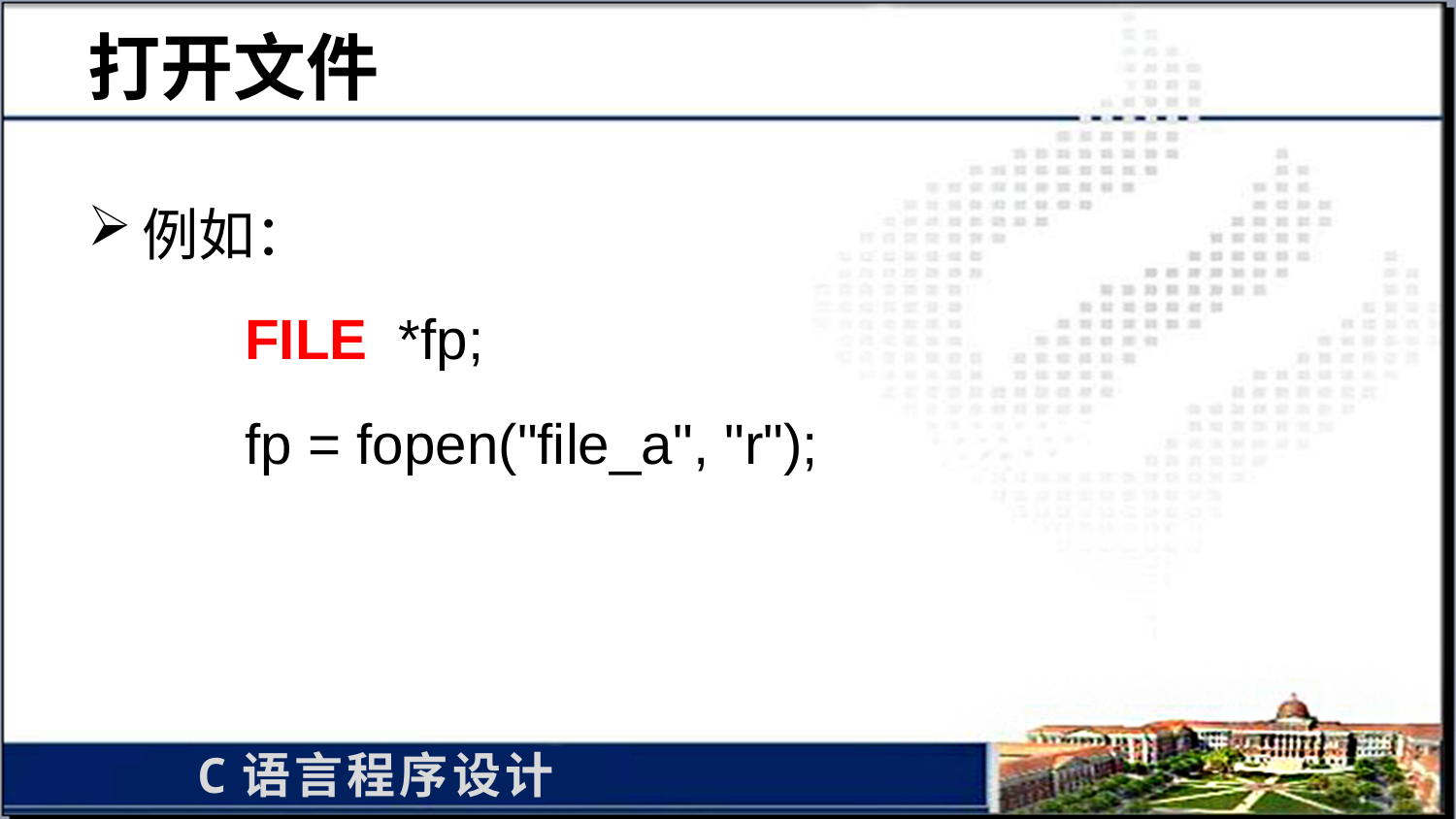

# 打开文件
例如：
          FILE  *fp;
          fp = fopen("file_a", "r");